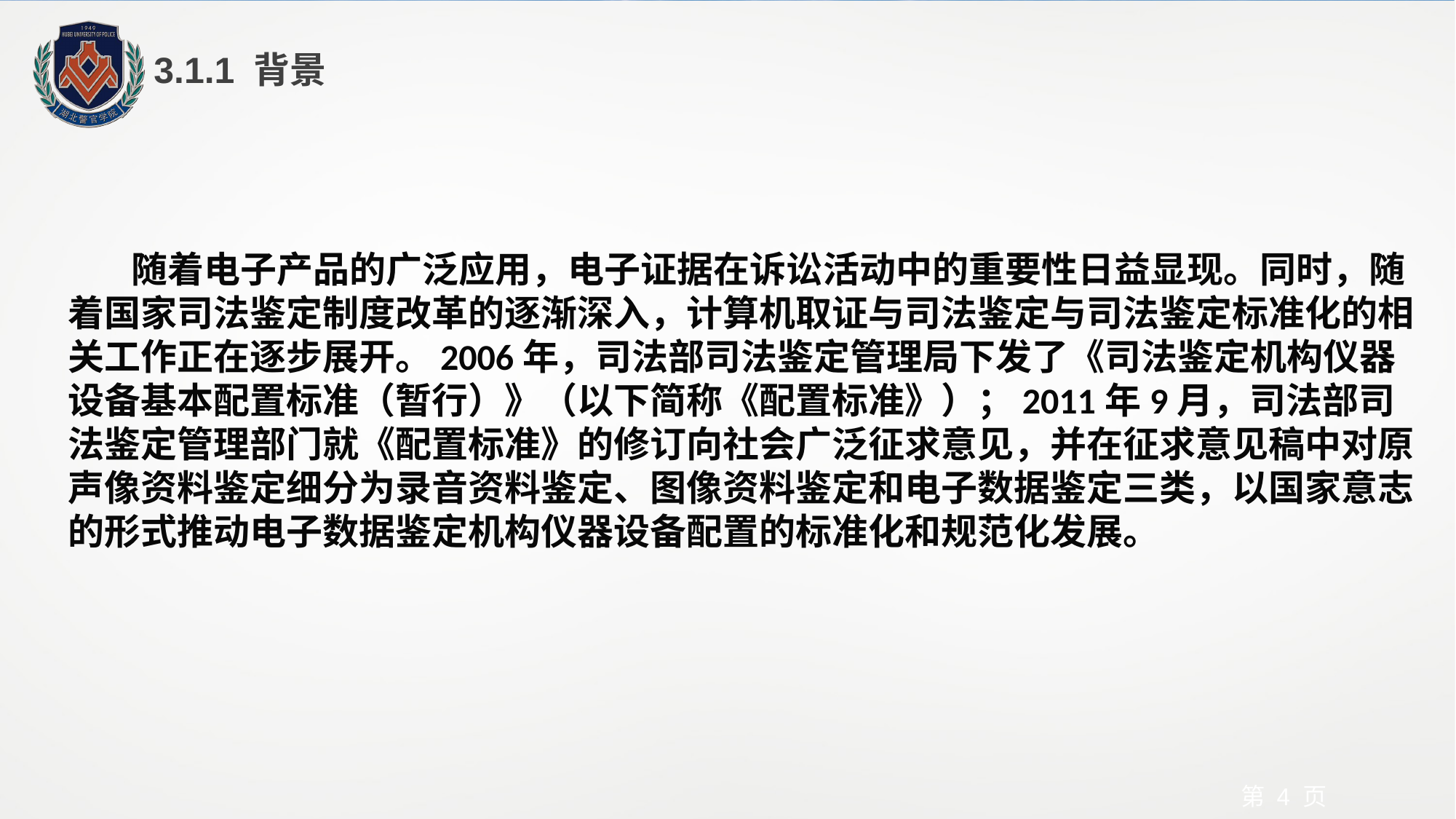

3.1.1 背景
　　随着电子产品的广泛应用，电子证据在诉讼活动中的重要性日益显现。同时，随着国家司法鉴定制度改革的逐渐深入，计算机取证与司法鉴定与司法鉴定标准化的相关工作正在逐步展开。2006年，司法部司法鉴定管理局下发了《司法鉴定机构仪器设备基本配置标准（暂行）》（以下简称《配置标准》）；2011年9月，司法部司法鉴定管理部门就《配置标准》的修订向社会广泛征求意见，并在征求意见稿中对原声像资料鉴定细分为录音资料鉴定、图像资料鉴定和电子数据鉴定三类，以国家意志的形式推动电子数据鉴定机构仪器设备配置的标准化和规范化发展。